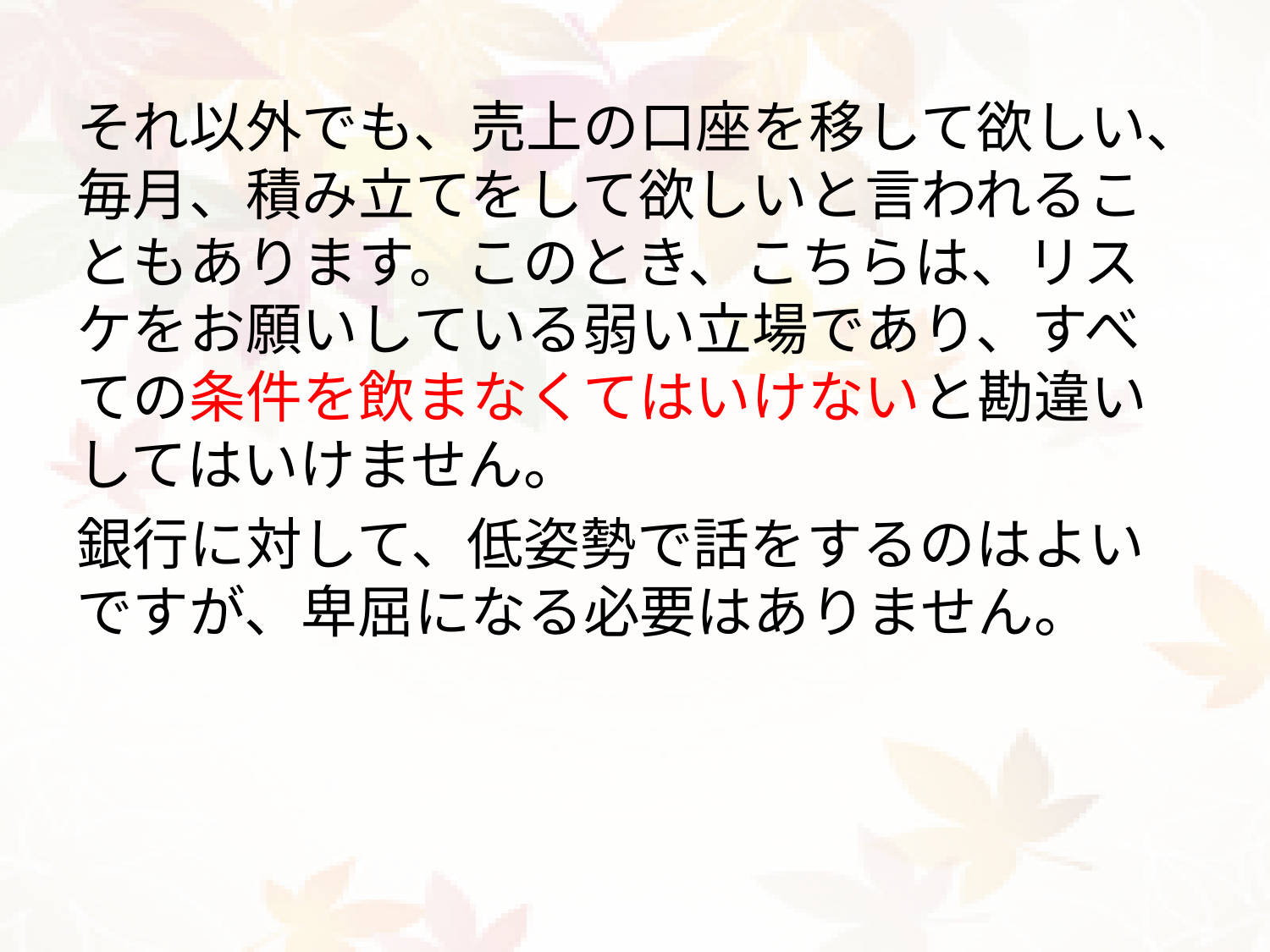

それ以外でも、売上の口座を移して欲しい、毎月、積み立てをして欲しいと言われることもあります。このとき、こちらは、リスケをお願いしている弱い立場であり、すべての条件を飲まなくてはいけないと勘違いしてはいけません。
銀行に対して、低姿勢で話をするのはよいですが、卑屈になる必要はありません。